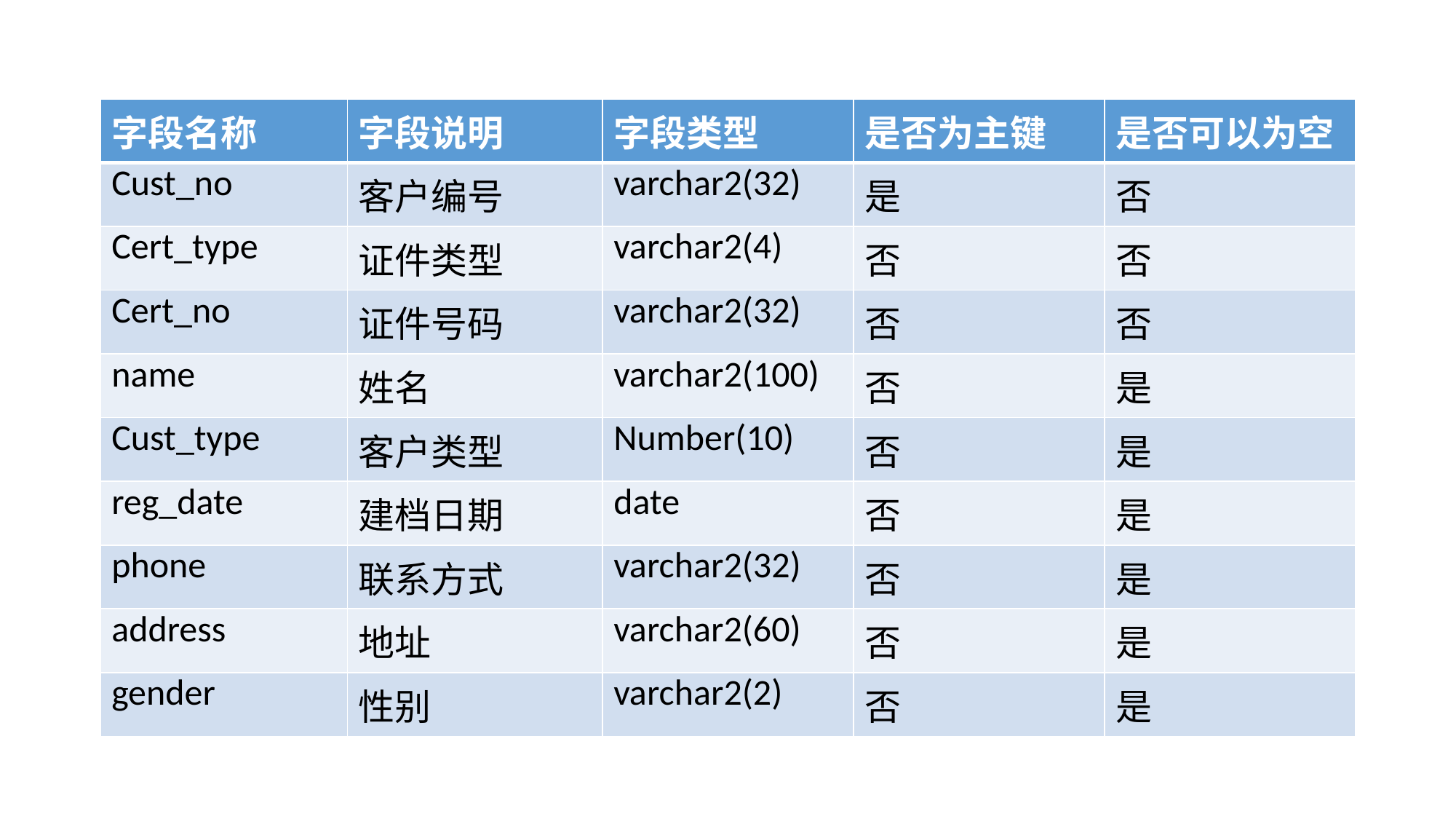

| 字段名称 | 字段说明 | 字段类型 | 是否为主键 | 是否可以为空 |
| --- | --- | --- | --- | --- |
| Cust\_no | 客户编号 | varchar2(32) | 是 | 否 |
| Cert\_type | 证件类型 | varchar2(4) | 否 | 否 |
| Cert\_no | 证件号码 | varchar2(32) | 否 | 否 |
| name | 姓名 | varchar2(100) | 否 | 是 |
| Cust\_type | 客户类型 | Number(10) | 否 | 是 |
| reg\_date | 建档日期 | date | 否 | 是 |
| phone | 联系方式 | varchar2(32) | 否 | 是 |
| address | 地址 | varchar2(60) | 否 | 是 |
| gender | 性别 | varchar2(2) | 否 | 是 |